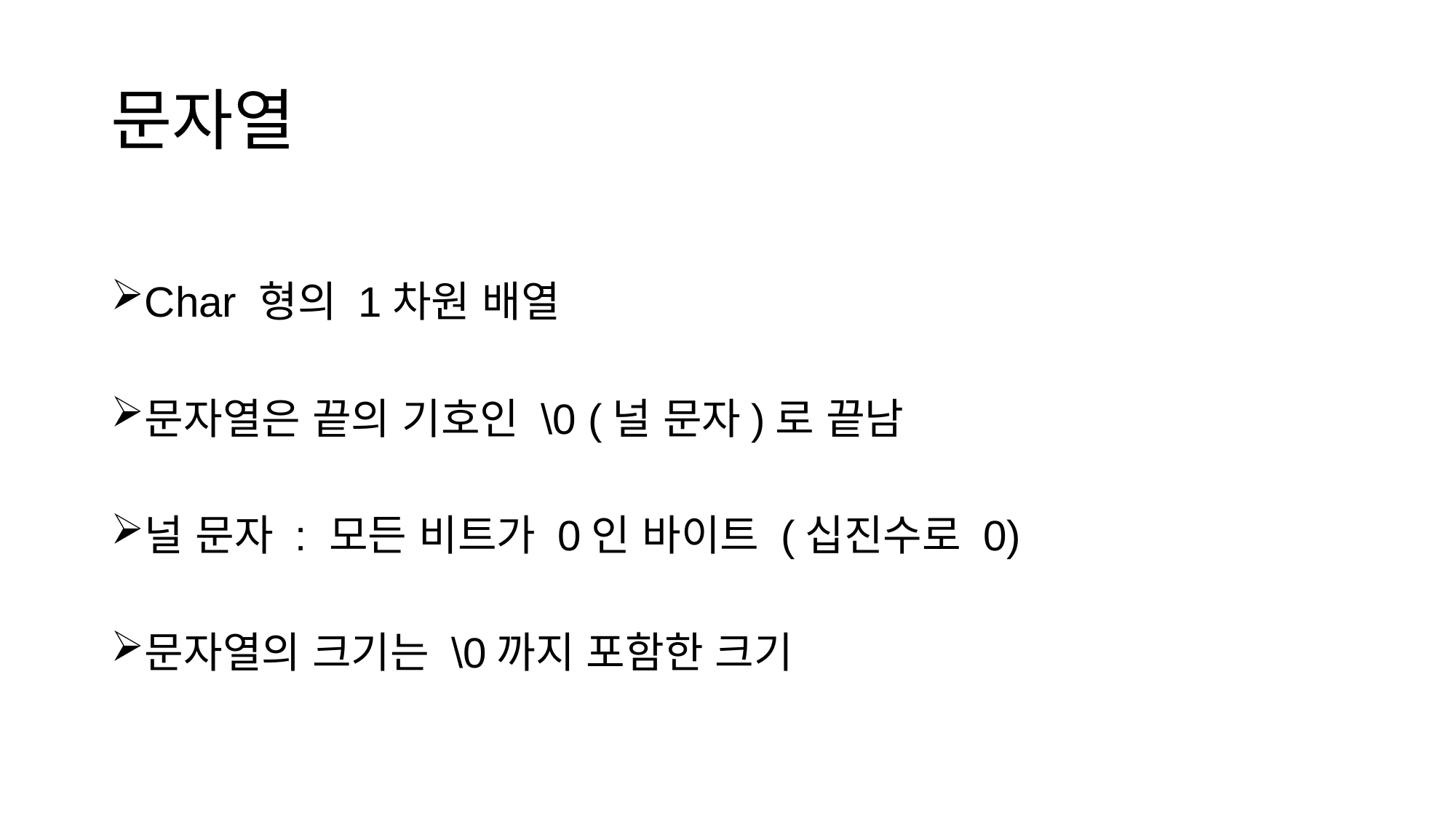

# 문자열
Char 형의 1차원 배열
문자열은 끝의 기호인 \0 (널 문자)로 끝남
널 문자 : 모든 비트가 0인 바이트 (십진수로 0)
문자열의 크기는 \0까지 포함한 크기